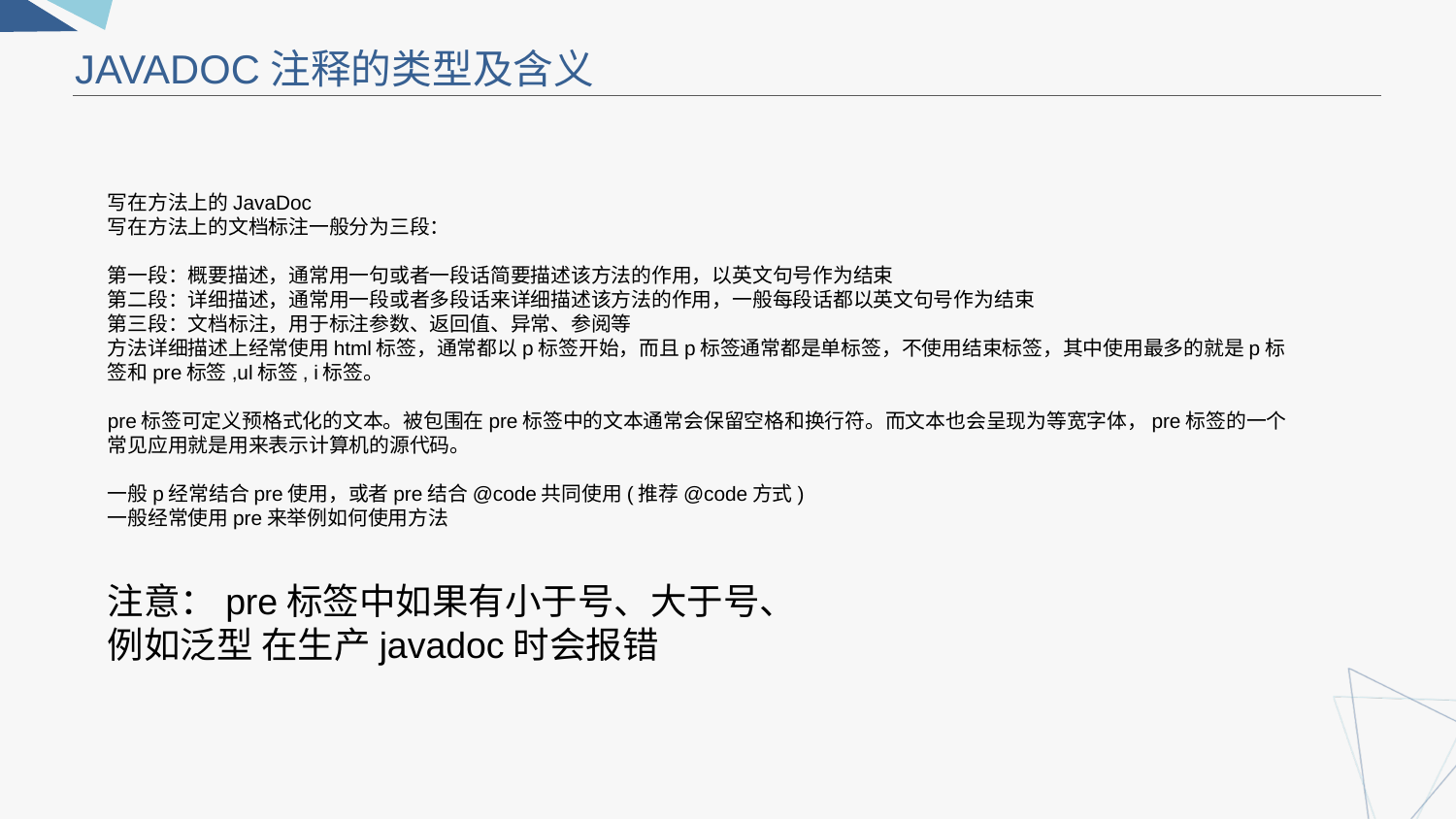

JAVADOC注释的类型及含义
写在方法上的JavaDoc
写在方法上的文档标注一般分为三段：

第一段：概要描述，通常用一句或者一段话简要描述该方法的作用，以英文句号作为结束
第二段：详细描述，通常用一段或者多段话来详细描述该方法的作用，一般每段话都以英文句号作为结束
第三段：文档标注，用于标注参数、返回值、异常、参阅等
方法详细描述上经常使用html标签，通常都以p标签开始，而且p标签通常都是单标签，不使用结束标签，其中使用最多的就是p标签和pre标签,ul标签, i标签。

pre标签可定义预格式化的文本。被包围在pre标签中的文本通常会保留空格和换行符。而文本也会呈现为等宽字体，pre标签的一个常见应用就是用来表示计算机的源代码。

一般p经常结合pre使用，或者pre结合@code共同使用(推荐@code方式)
一般经常使用pre来举例如何使用方法
注意：pre标签中如果有小于号、大于号、例如泛型 在生产javadoc时会报错